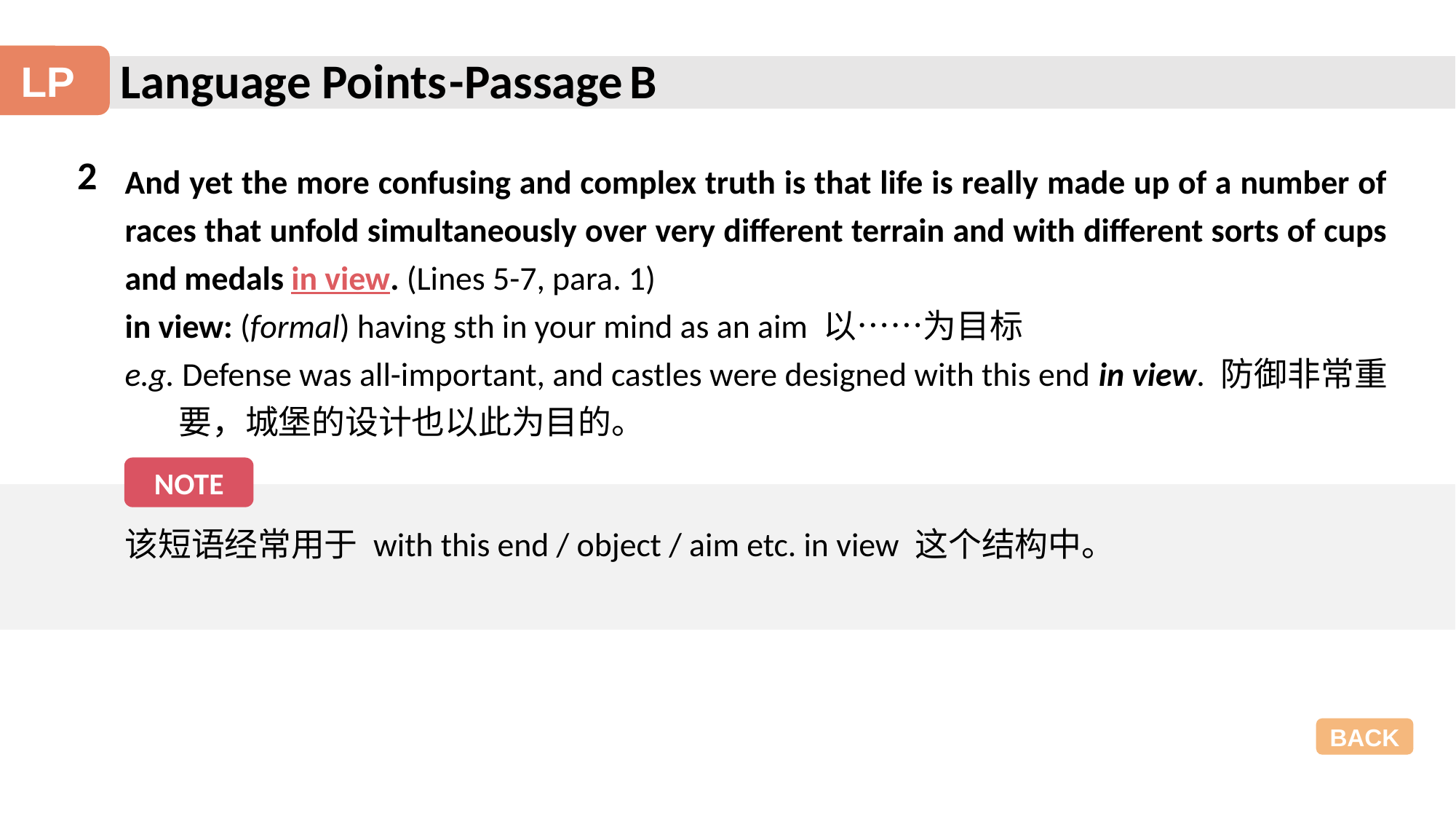

Language Points
-Passage B
LP

2
And yet the more confusing and complex truth is that life is really made up of a number of races that unfold simultaneously over very different terrain and with different sorts of cups and medals in view. (Lines 5-7, para. 1)
in view: (formal) having sth in your mind as an aim 以……为目标
e.g. Defense was all-important, and castles were designed with this end in view. 防御非常重要，城堡的设计也以此为目的。
NOTE

该短语经常用于 with this end / object / aim etc. in view 这个结构中。
BACK